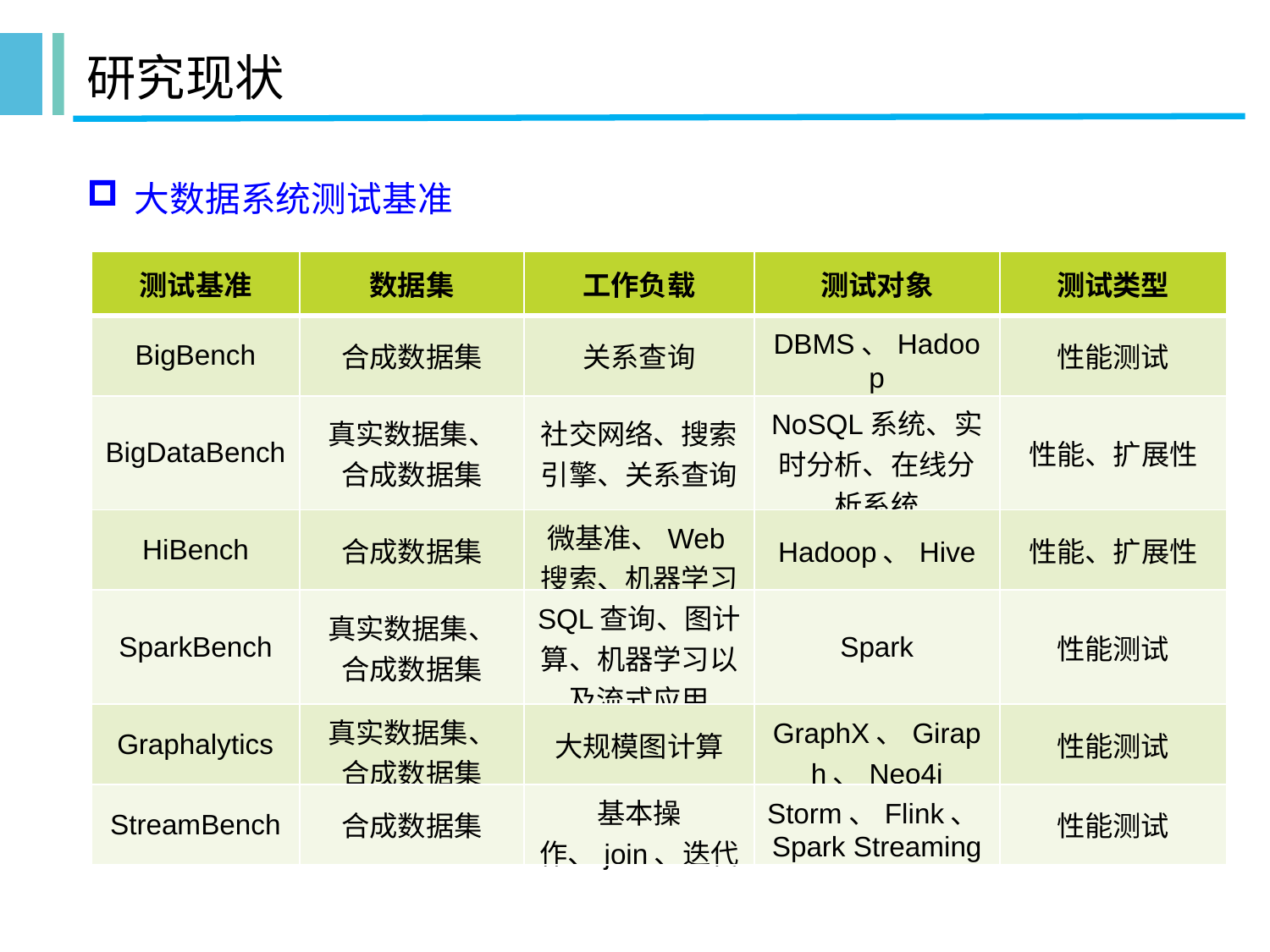

# 研究现状
大数据系统测试基准
| 测试基准 | 数据集 | 工作负载 | 测试对象 | 测试类型 |
| --- | --- | --- | --- | --- |
| BigBench | 合成数据集 | 关系查询 | DBMS、Hadoop | 性能测试 |
| BigDataBench | 真实数据集、 合成数据集 | 社交网络、搜索引擎、关系查询 | NoSQL系统、实时分析、在线分析系统 | 性能、扩展性 |
| HiBench | 合成数据集 | 微基准、Web搜索、机器学习 | Hadoop、Hive | 性能、扩展性 |
| SparkBench | 真实数据集、 合成数据集 | SQL查询、图计算、机器学习以及流式应用 | Spark | 性能测试 |
| Graphalytics | 真实数据集、 合成数据集 | 大规模图计算 | GraphX、Giraph、Neo4j | 性能测试 |
| StreamBench | 合成数据集 | 基本操作、join、迭代 | Storm、Flink、Spark Streaming | 性能测试 |